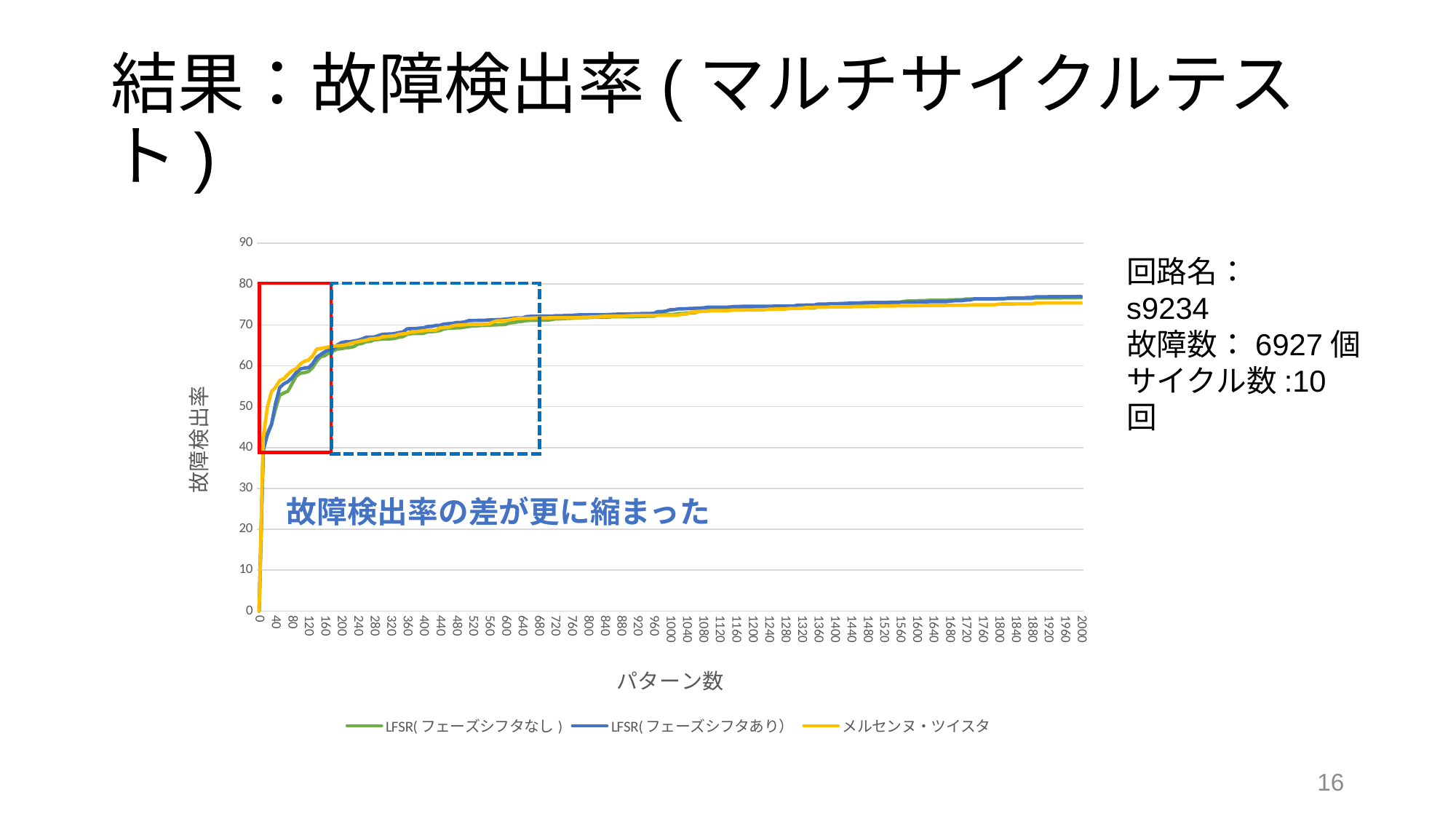

# 結果：故障検出率(マルチサイクルテスト)

### Chart

| Category |  |  |  |
|---|---|---|---|
| 0 | 0.0 | 0.0 | 0.0 |
| 10 | 39.180022 | 39.439875 | 42.471486 |
| 20 | 43.626392 | 43.077809 | 49.877292 |
| 30 | 45.661902 | 45.604157 | 53.67403 |
| 40 | 49.50195 | 50.84452 | 54.756749 |
| 50 | 52.822292 | 54.655695 | 56.431353 |
| 60 | 53.341997 | 55.594051 | 56.850004 |
| 70 | 53.78952 | 56.113756 | 57.932723 |
| 80 | 55.622923 | 57.052112 | 58.813339 |
| 90 | 57.427454 | 58.322507 | 59.289736 |
| 100 | 58.207017 | 59.231991 | 60.401332 |
| 110 | 58.336943 | 59.448534 | 61.123145 |
| 120 | 58.611232 | 59.549588 | 61.426306 |
| 130 | 59.549588 | 60.48795 | 62.422407 |
| 140 | 61.123145 | 62.075937 | 64.082575 |
| 150 | 62.249172 | 62.797749 | 64.241374 |
| 160 | 62.509024 | 63.476253 | 64.443481 |
| 170 | 63.158655 | 63.923776 | 64.631152 |
| 180 | 63.606179 | 64.039266 | 64.789951 |
| 190 | 64.111447 | 65.093112 | 64.919877 |
| 200 | 64.198065 | 65.670562 | 64.977622 |
| 210 | 64.400172 | 65.872669 | 65.093112 |
| 220 | 64.48679 | 65.901542 | 65.425146 |
| 230 | 64.688897 | 66.06034 | 65.684998 |
| 240 | 65.324092 | 66.248012 | 65.915978 |
| 250 | 65.482891 | 66.565609 | 66.103649 |
| 260 | 65.901542 | 66.98426 | 66.262448 |
| 270 | 65.959287 | 67.027569 | 66.594481 |
| 280 | 66.392374 | 67.056447 | 66.695535 |
| 290 | 66.450119 | 67.402917 | 66.724408 |
| 300 | 66.536736 | 67.706078 | 67.128628 |
| 310 | 66.580045 | 67.77826 | 67.186373 |
| 320 | 66.608918 | 67.792696 | 67.272991 |
| 330 | 66.724408 | 67.893749 | 67.374045 |
| 340 | 67.013133 | 68.124729 | 67.720515 |
| 350 | 67.143065 | 68.297964 | 67.850441 |
| 360 | 67.720515 | 69.063085 | 67.937058 |
| 370 | 67.893749 | 69.106394 | 68.283528 |
| 380 | 67.922622 | 69.12083 | 68.283528 |
| 390 | 67.937058 | 69.23632 | 68.485636 |
| 400 | 67.951494 | 69.294065 | 68.601125 |
| 410 | 68.341273 | 69.611669 | 68.687743 |
| 420 | 68.370146 | 69.669414 | 68.702179 |
| 430 | 68.456763 | 69.871521 | 68.702179 |
| 440 | 68.644434 | 69.929266 | 69.294065 |
| 450 | 69.048649 | 70.232427 | 69.366252 |
| 460 | 69.178575 | 70.304608 | 69.438434 |
| 470 | 69.221884 | 70.391226 | 69.756031 |
| 480 | 69.308501 | 70.607769 | 69.958138 |
| 490 | 69.322944 | 70.607769 | 69.972575 |
| 500 | 69.481742 | 70.737696 | 70.044756 |
| 510 | 69.640541 | 71.084166 | 70.14581 |
| 520 | 69.741595 | 71.113038 | 70.160246 |
| 530 | 69.784904 | 71.127474 | 70.160246 |
| 540 | 69.871521 | 71.127474 | 70.160246 |
| 550 | 69.900393 | 71.170783 | 70.217991 |
| 560 | 69.91483 | 71.242964 | 70.2613 |
| 570 | 70.03032 | 71.271837 | 70.723259 |
| 580 | 70.044756 | 71.315145 | 71.026421 |
| 590 | 70.073628 | 71.344018 | 71.026421 |
| 600 | 70.14581 | 71.445072 | 71.084166 |
| 610 | 70.535588 | 71.546125 | 71.242964 |
| 620 | 70.593333 | 71.704924 | 71.473944 |
| 630 | 70.809877 | 71.71936 | 71.589434 |
| 640 | 70.882058 | 71.733797 | 71.632743 |
| 650 | 71.069729 | 72.036958 | 71.647179 |
| 660 | 71.127474 | 72.109139 | 71.647179 |
| 670 | 71.127474 | 72.123575 | 71.704924 |
| 680 | 71.141911 | 72.152448 | 71.733797 |
| 690 | 71.185219 | 72.152448 | 71.733797 |
| 700 | 71.199656 | 72.152448 | 71.733797 |
| 710 | 71.271837 | 72.152448 | 71.777105 |
| 720 | 71.48838 | 72.253501 | 71.777105 |
| 730 | 71.502817 | 72.267938 | 71.791542 |
| 740 | 71.531689 | 72.282374 | 71.791542 |
| 750 | 71.618307 | 72.340119 | 71.791542 |
| 760 | 71.647179 | 72.340119 | 71.791542 |
| 770 | 71.690488 | 72.426736 | 71.791542 |
| 780 | 71.820414 | 72.470045 | 71.805978 |
| 790 | 71.820414 | 72.470045 | 71.907032 |
| 800 | 71.820414 | 72.513354 | 71.907032 |
| 810 | 71.878159 | 72.513354 | 71.979213 |
| 820 | 71.878159 | 72.513354 | 71.979213 |
| 830 | 71.878159 | 72.513354 | 72.06583 |
| 840 | 71.921468 | 72.542226 | 72.109139 |
| 850 | 71.921468 | 72.542226 | 72.123575 |
| 860 | 72.022521 | 72.599971 | 72.152448 |
| 870 | 72.022521 | 72.64328 | 72.152448 |
| 880 | 72.022521 | 72.657716 | 72.152448 |
| 890 | 72.022521 | 72.672153 | 72.195756 |
| 900 | 72.022521 | 72.701025 | 72.267938 |
| 910 | 72.022521 | 72.701025 | 72.29681 |
| 920 | 72.094703 | 72.75877 | 72.340119 |
| 930 | 72.094703 | 72.773206 | 72.340119 |
| 940 | 72.138011 | 72.802079 | 72.354555 |
| 950 | 72.166884 | 72.802079 | 72.368991 |
| 960 | 72.166884 | 72.830951 | 72.368991 |
| 970 | 72.470045 | 73.278475 | 72.368991 |
| 980 | 72.470045 | 73.278475 | 72.368991 |
| 990 | 72.556663 | 73.408401 | 72.383428 |
| 1000 | 72.556663 | 73.725998 | 72.397864 |
| 1010 | 72.599971 | 73.740435 | 72.397864 |
| 1020 | 72.773206 | 73.928106 | 72.397864 |
| 1030 | 72.773206 | 73.928106 | 72.64328 |
| 1040 | 72.917569 | 73.985851 | 72.64328 |
| 1050 | 72.960877 | 74.043596 | 73.134112 |
| 1060 | 72.960877 | 74.072468 | 73.134112 |
| 1070 | 73.33622 | 74.14465 | 73.249602 |
| 1080 | 73.350656 | 74.159086 | 73.365092 |
| 1090 | 73.552763 | 74.332321 | 73.365092 |
| 1100 | 73.552763 | 74.332321 | 73.509455 |
| 1110 | 73.552763 | 74.332321 | 73.509455 |
| 1120 | 73.5672 | 74.346757 | 73.509455 |
| 1130 | 73.884797 | 74.361193 | 73.509455 |
| 1140 | 73.899233 | 74.361193 | 73.509455 |
| 1150 | 73.956978 | 74.433374 | 73.624945 |
| 1160 | 74.014723 | 74.534428 | 73.624945 |
| 1170 | 74.02916 | 74.534428 | 73.624945 |
| 1180 | 74.02916 | 74.577737 | 73.653817 |
| 1190 | 74.02916 | 74.577737 | 73.653817 |
| 1200 | 74.02916 | 74.592173 | 73.653817 |
| 1210 | 74.02916 | 74.592173 | 73.711562 |
| 1220 | 74.02916 | 74.592173 | 73.711562 |
| 1230 | 74.02916 | 74.592173 | 73.711562 |
| 1240 | 74.02916 | 74.592173 | 73.855925 |
| 1250 | 74.02916 | 74.592173 | 73.855925 |
| 1260 | 74.02916 | 74.621046 | 73.91367 |
| 1270 | 74.02916 | 74.621046 | 73.91367 |
| 1280 | 74.058032 | 74.621046 | 73.91367 |
| 1290 | 74.058032 | 74.621046 | 74.02916 |
| 1300 | 74.072468 | 74.635482 | 74.043596 |
| 1310 | 74.14465 | 74.837589 | 74.058032 |
| 1320 | 74.14465 | 74.852026 | 74.130213 |
| 1330 | 74.159086 | 74.866462 | 74.260139 |
| 1340 | 74.159086 | 74.866462 | 74.274576 |
| 1350 | 74.159086 | 74.866462 | 74.332321 |
| 1360 | 74.462247 | 75.111878 | 74.332321 |
| 1370 | 74.462247 | 75.111878 | 74.332321 |
| 1380 | 74.462247 | 75.111878 | 74.332321 |
| 1390 | 74.722099 | 75.198495 | 74.433374 |
| 1400 | 74.722099 | 75.198495 | 74.433374 |
| 1410 | 74.722099 | 75.227368 | 74.433374 |
| 1420 | 74.953079 | 75.25624 | 74.433374 |
| 1430 | 74.953079 | 75.285113 | 74.433374 |
| 1440 | 75.25624 | 75.37173 | 74.433374 |
| 1450 | 75.25624 | 75.37173 | 74.519992 |
| 1460 | 75.25624 | 75.37173 | 74.519992 |
| 1470 | 75.342858 | 75.458348 | 74.519992 |
| 1480 | 75.342858 | 75.458348 | 74.534428 |
| 1490 | 75.48722 | 75.458348 | 74.563301 |
| 1500 | 75.48722 | 75.458348 | 74.577737 |
| 1510 | 75.48722 | 75.458348 | 74.649918 |
| 1520 | 75.48722 | 75.458348 | 74.649918 |
| 1530 | 75.544965 | 75.48722 | 74.649918 |
| 1540 | 75.544965 | 75.530529 | 74.649918 |
| 1550 | 75.544965 | 75.544965 | 74.678791 |
| 1560 | 75.573844 | 75.559402 | 74.678791 |
| 1570 | 75.790387 | 75.559402 | 74.678791 |
| 1580 | 75.877005 | 75.559402 | 74.693227 |
| 1590 | 75.877005 | 75.559402 | 74.693227 |
| 1600 | 75.920314 | 75.602716 | 74.736536 |
| 1610 | 75.963622 | 75.660461 | 74.736536 |
| 1620 | 75.963622 | 75.660461 | 74.779844 |
| 1630 | 76.021367 | 75.70377 | 74.779844 |
| 1640 | 76.021367 | 75.70377 | 74.779844 |
| 1650 | 76.021367 | 75.70377 | 74.779844 |
| 1660 | 76.021367 | 75.70377 | 74.779844 |
| 1670 | 76.021367 | 75.70377 | 74.808717 |
| 1680 | 76.151294 | 75.81926 | 74.808717 |
| 1690 | 76.151294 | 75.905877 | 74.808717 |
| 1700 | 76.16573 | 75.949186 | 74.808717 |
| 1710 | 76.16573 | 75.949186 | 74.823153 |
| 1720 | 76.367837 | 76.093549 | 74.823153 |
| 1730 | 76.367837 | 76.107985 | 74.895334 |
| 1740 | 76.367837 | 76.39671 | 74.924207 |
| 1750 | 76.367837 | 76.39671 | 74.924207 |
| 1760 | 76.367837 | 76.39671 | 74.924207 |
| 1770 | 76.39671 | 76.39671 | 74.924207 |
| 1780 | 76.39671 | 76.39671 | 74.938643 |
| 1790 | 76.39671 | 76.39671 | 74.938643 |
| 1800 | 76.425582 | 76.425582 | 75.111878 |
| 1810 | 76.425582 | 76.425582 | 75.155187 |
| 1820 | 76.454455 | 76.541072 | 75.155187 |
| 1830 | 76.483327 | 76.613253 | 75.155187 |
| 1840 | 76.483327 | 76.613253 | 75.155187 |
| 1850 | 76.483327 | 76.62769 | 75.169623 |
| 1860 | 76.483327 | 76.62769 | 75.169623 |
| 1870 | 76.483327 | 76.728743 | 75.169623 |
| 1880 | 76.483327 | 76.728743 | 75.169623 |
| 1890 | 76.62769 | 76.873106 | 75.357294 |
| 1900 | 76.62769 | 76.873106 | 75.357294 |
| 1910 | 76.62769 | 76.873106 | 75.386167 |
| 1920 | 76.62769 | 76.916414 | 75.386167 |
| 1930 | 76.62769 | 76.930851 | 75.386167 |
| 1940 | 76.62769 | 76.930851 | 75.386167 |
| 1950 | 76.62769 | 76.930851 | 75.386167 |
| 1960 | 76.642126 | 76.930851 | 75.386167 |
| 1970 | 76.642126 | 76.930851 | 75.386167 |
| 1980 | 76.642126 | 76.945287 | 75.386167 |
| 1990 | 76.656562 | 76.959723 | 75.386167 |
| 2000 | 76.656562 | 76.959723 | 75.386167 |
回路名：s9234
故障数：6927個
サイクル数:10回

故障検出率の差が更に縮まった
16